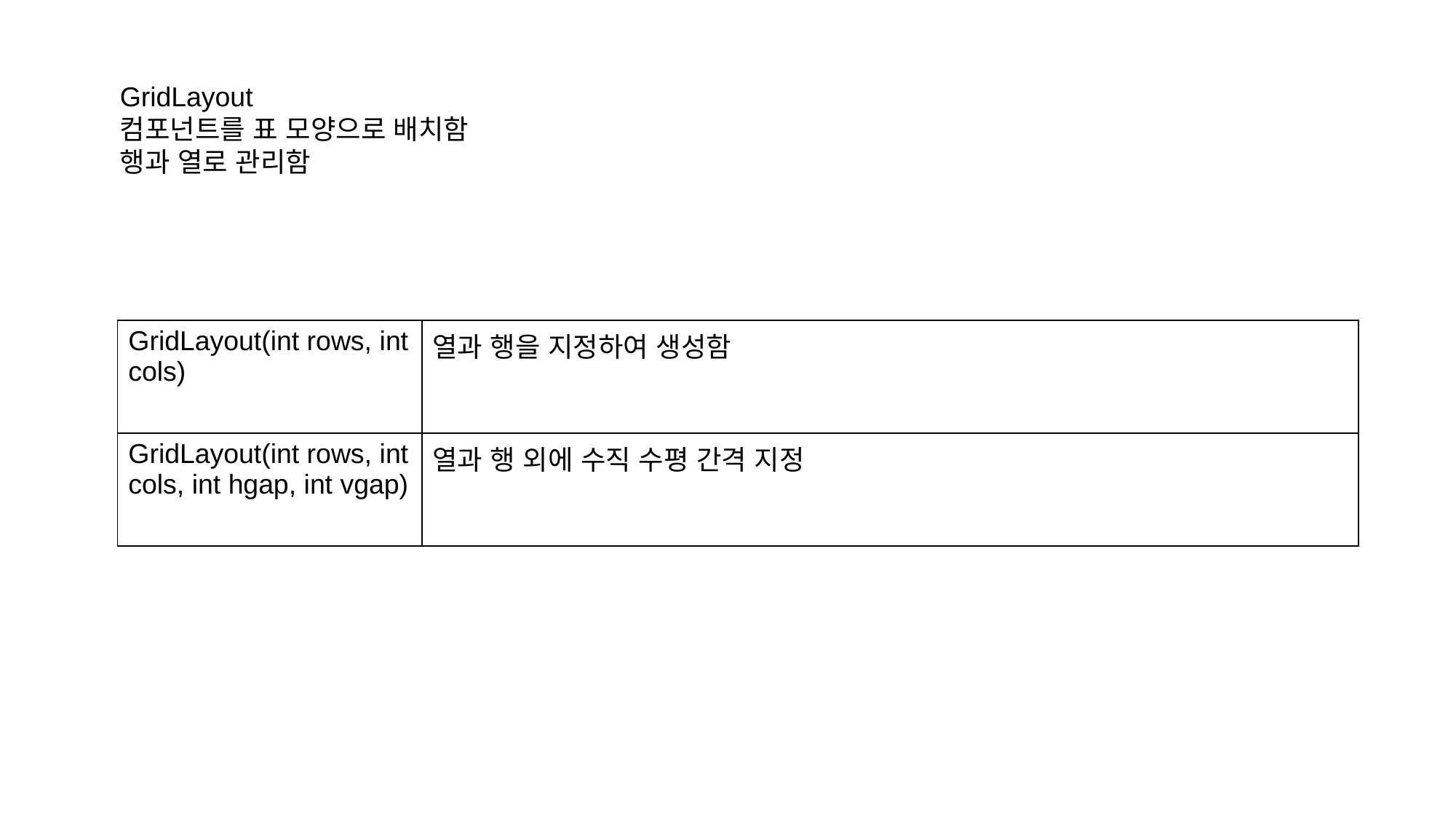

GridLayout
컴포넌트를 표 모양으로 배치함
행과 열로 관리함
| GridLayout(int rows, int cols) | 열과 행을 지정하여 생성함 |
| --- | --- |
| GridLayout(int rows, int cols, int hgap, int vgap) | 열과 행 외에 수직 수평 간격 지정 |